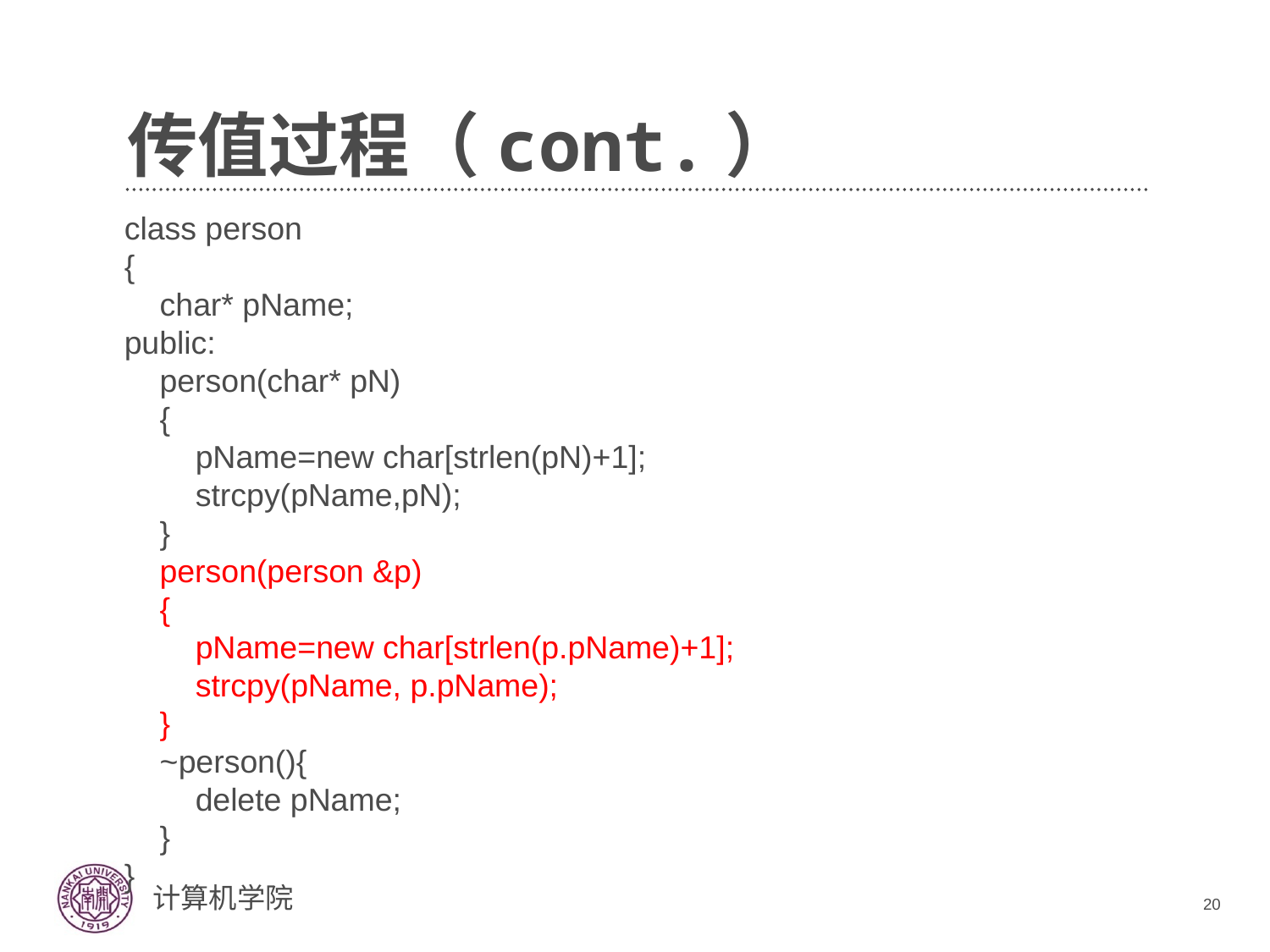

# 传值过程（cont.）
class person
{
    char* pName;
public:
    person(char* pN)
    {
        pName=new char[strlen(pN)+1];
        strcpy(pName,pN);
    }
    person(person &p)
    {
        pName=new char[strlen(p.pName)+1];
        strcpy(pName, p.pName);
    }
    ~person(){
        delete pName;
    }
}
20